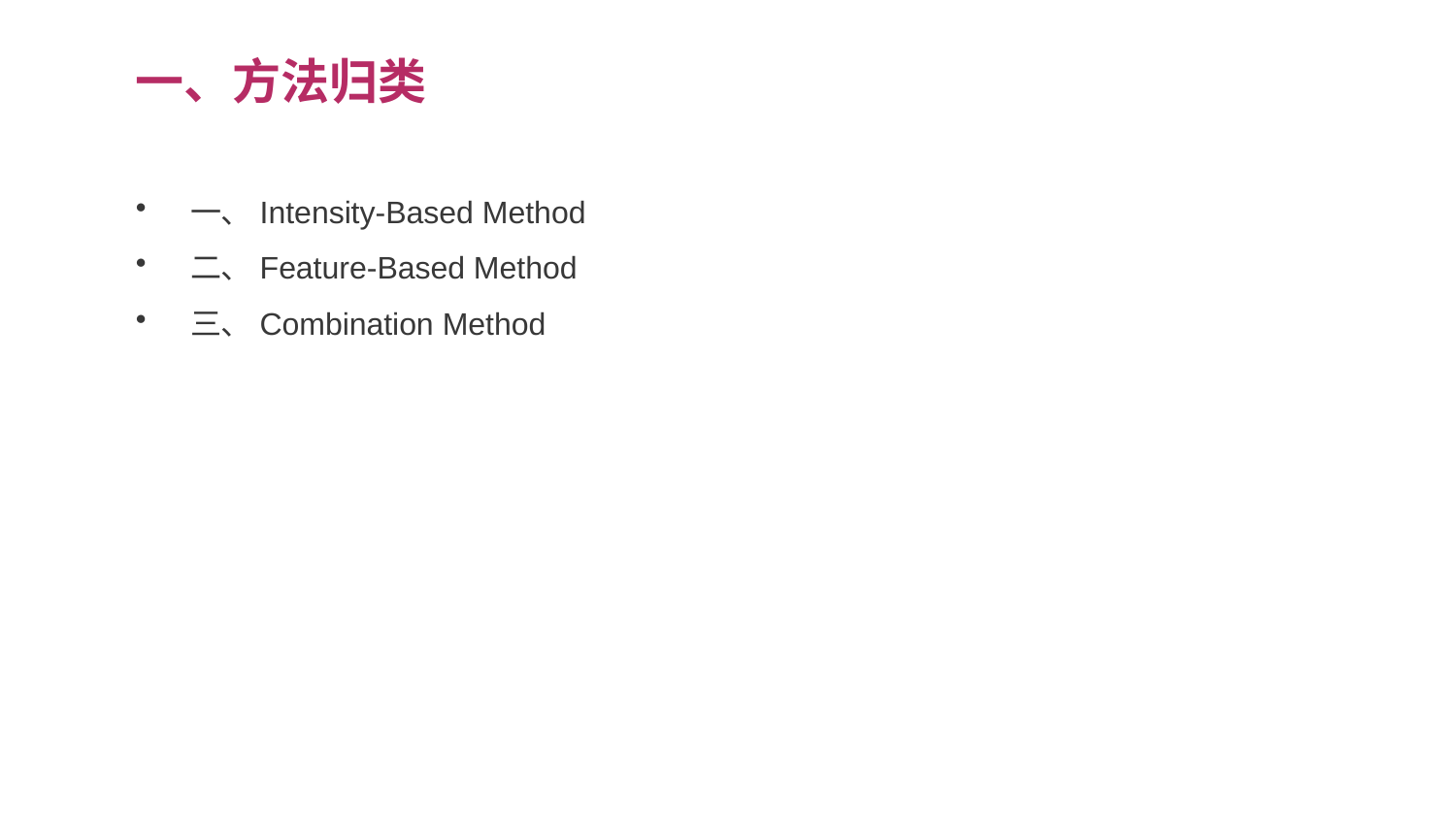

一、方法归类
一、Intensity-Based Method
二、Feature-Based Method
三、Combination Method